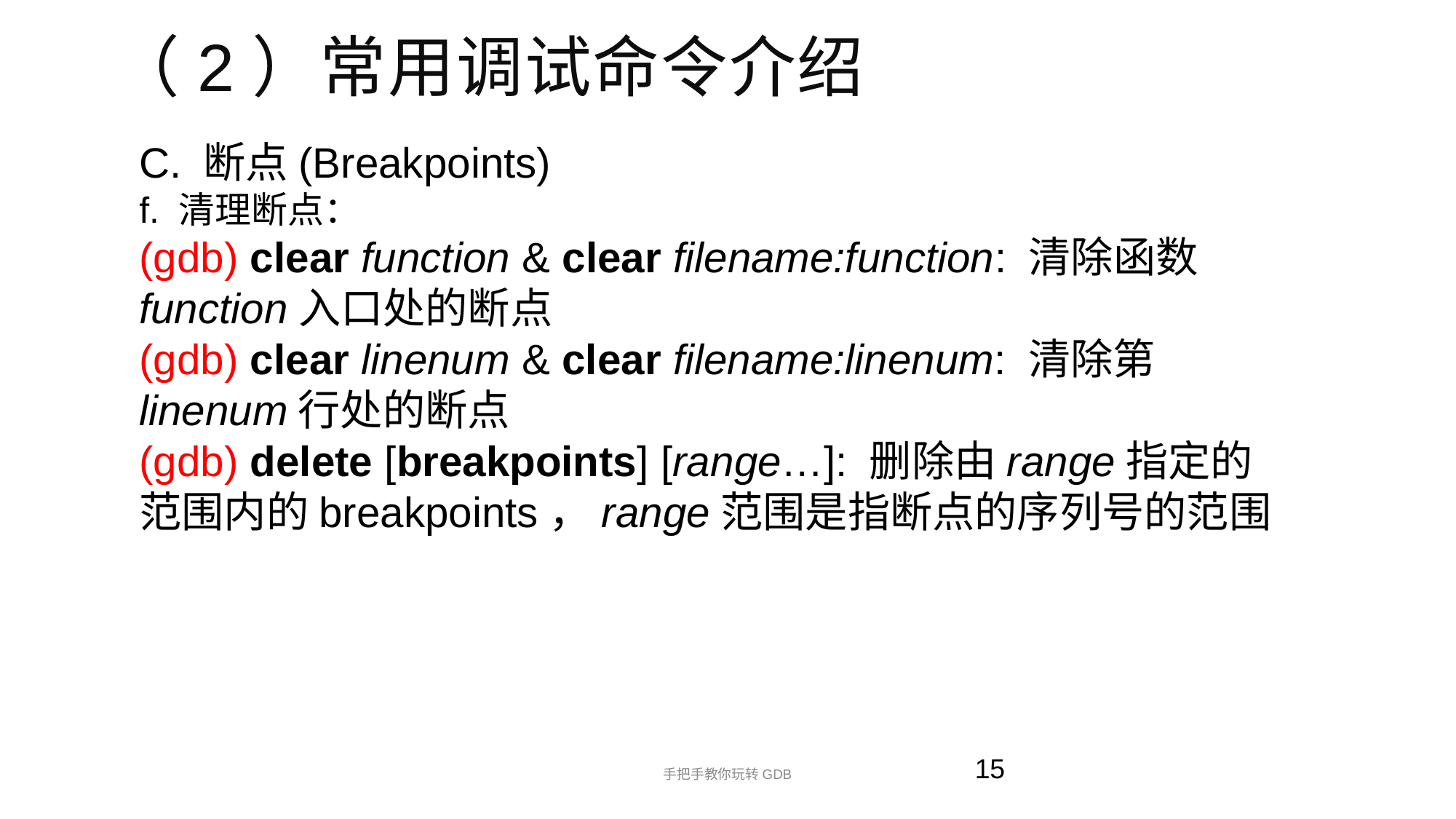

（2）常用调试命令介绍
C. 断点(Breakpoints)
f. 清理断点：
(gdb) clear function & clear filename:function: 清除函数function入口处的断点
(gdb) clear linenum & clear filename:linenum: 清除第linenum行处的断点
(gdb) delete [breakpoints] [range…]: 删除由range指定的范围内的breakpoints，range范围是指断点的序列号的范围

手把手教你玩转GDB
15